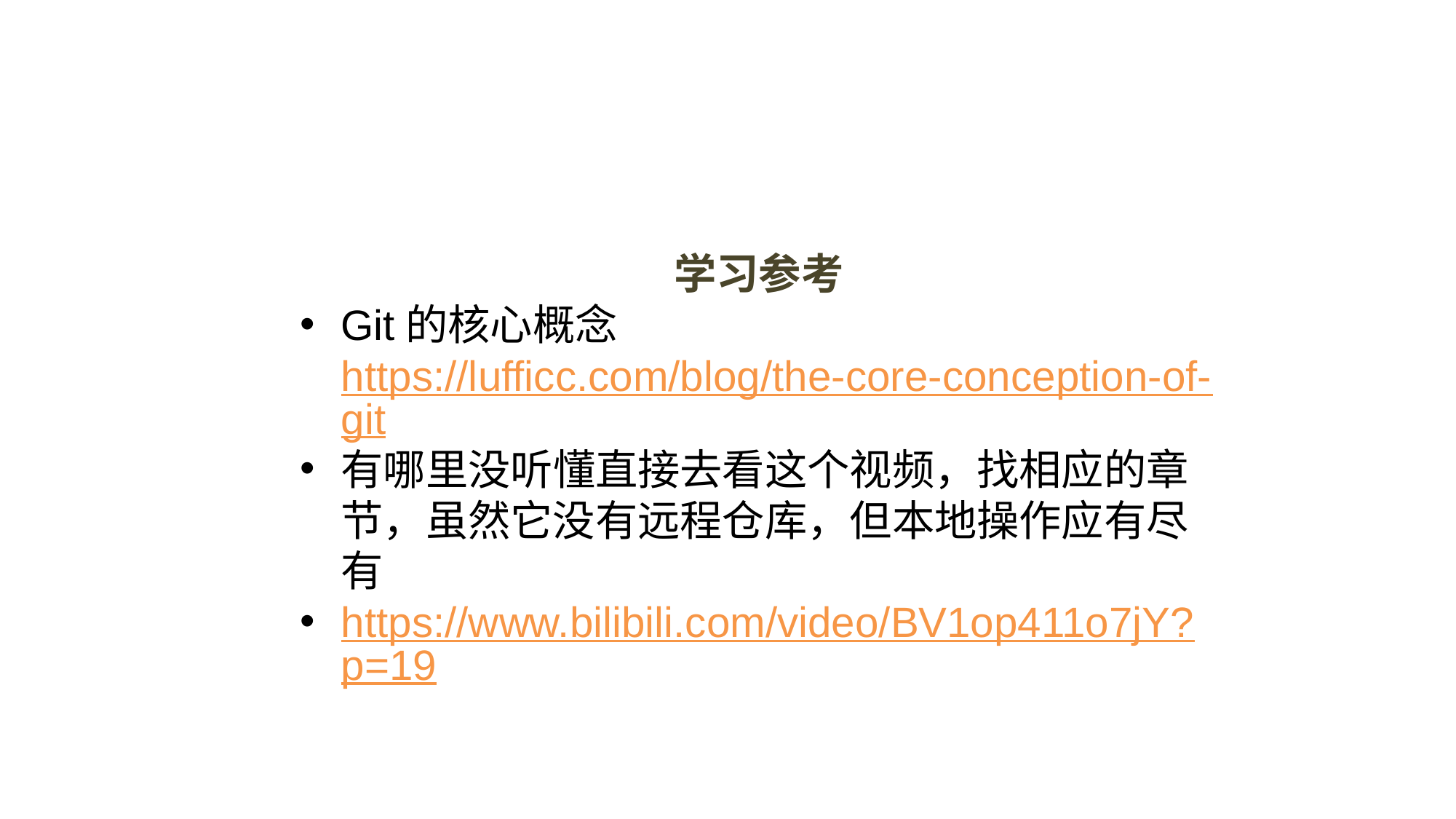

学习参考
Git的核心概念https://lufficc.com/blog/the-core-conception-of-git
有哪里没听懂直接去看这个视频，找相应的章节，虽然它没有远程仓库，但本地操作应有尽有
https://www.bilibili.com/video/BV1op411o7jY?p=19